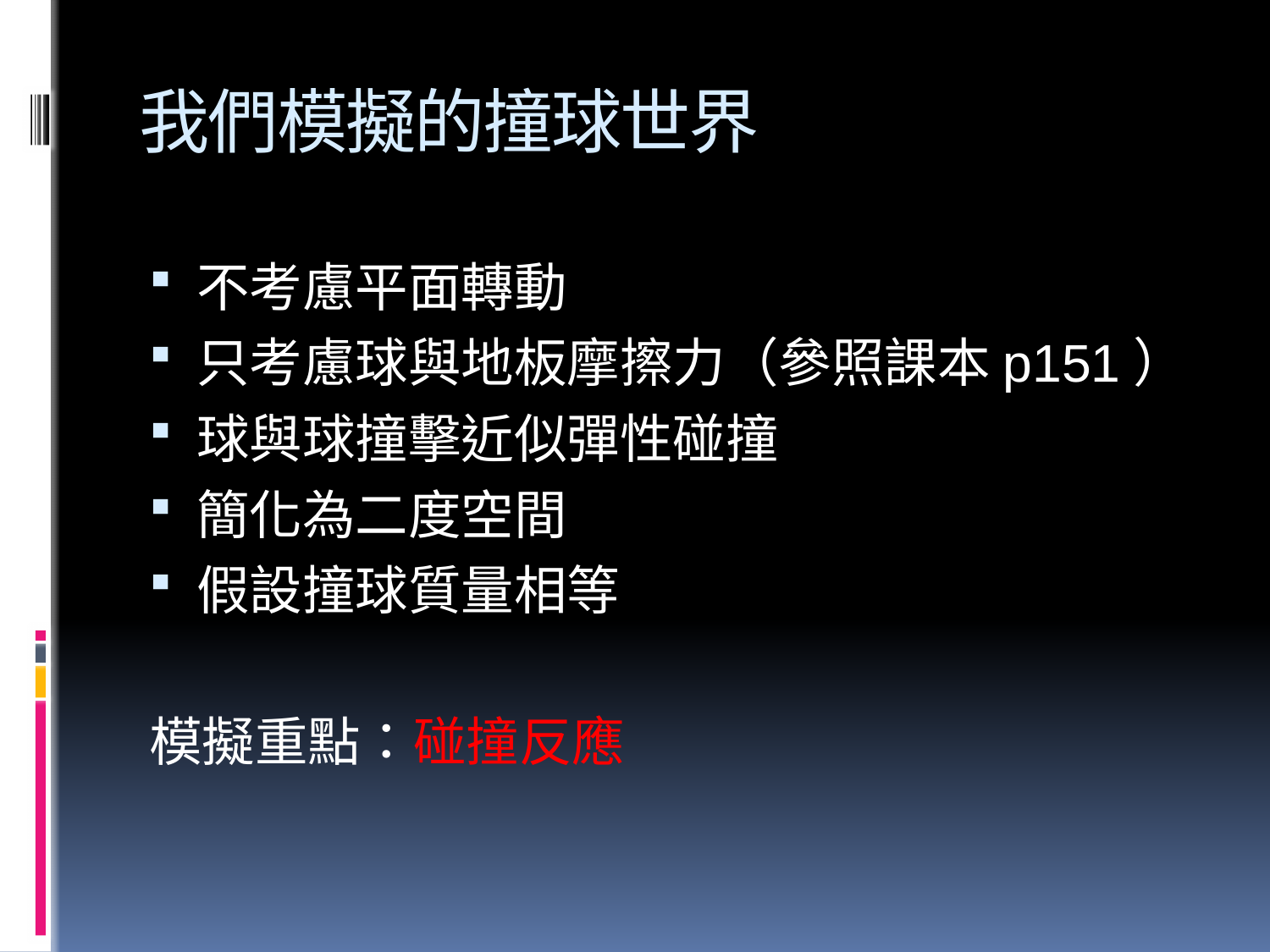

# 我們模擬的撞球世界
不考慮平面轉動
只考慮球與地板摩擦力（參照課本p151）
球與球撞擊近似彈性碰撞
簡化為二度空間
假設撞球質量相等

模擬重點：碰撞反應